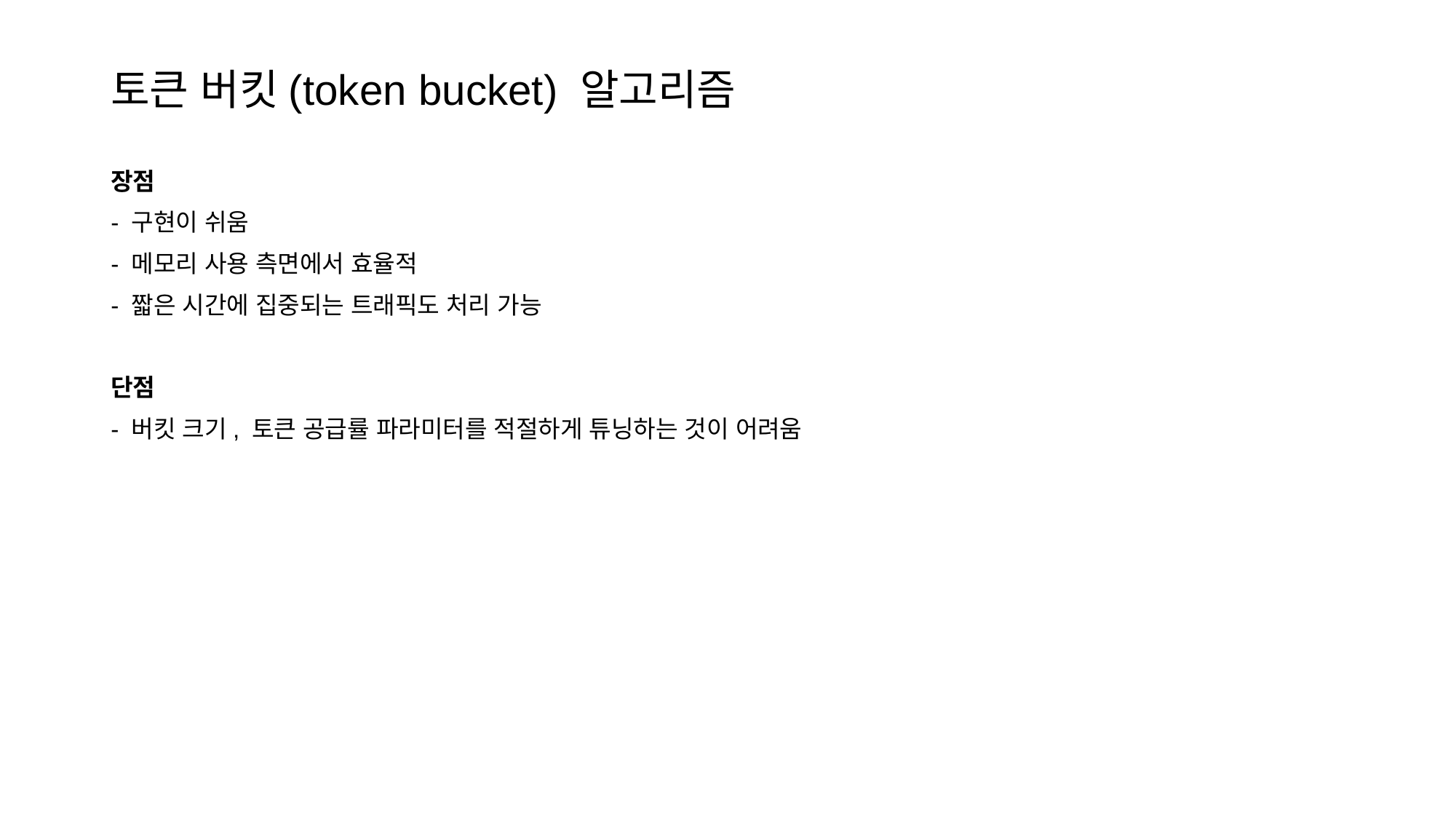

# 토큰 버킷(token bucket) 알고리즘
장점
- 구현이 쉬움
- 메모리 사용 측면에서 효율적
- 짧은 시간에 집중되는 트래픽도 처리 가능

단점
- 버킷 크기, 토큰 공급률 파라미터를 적절하게 튜닝하는 것이 어려움